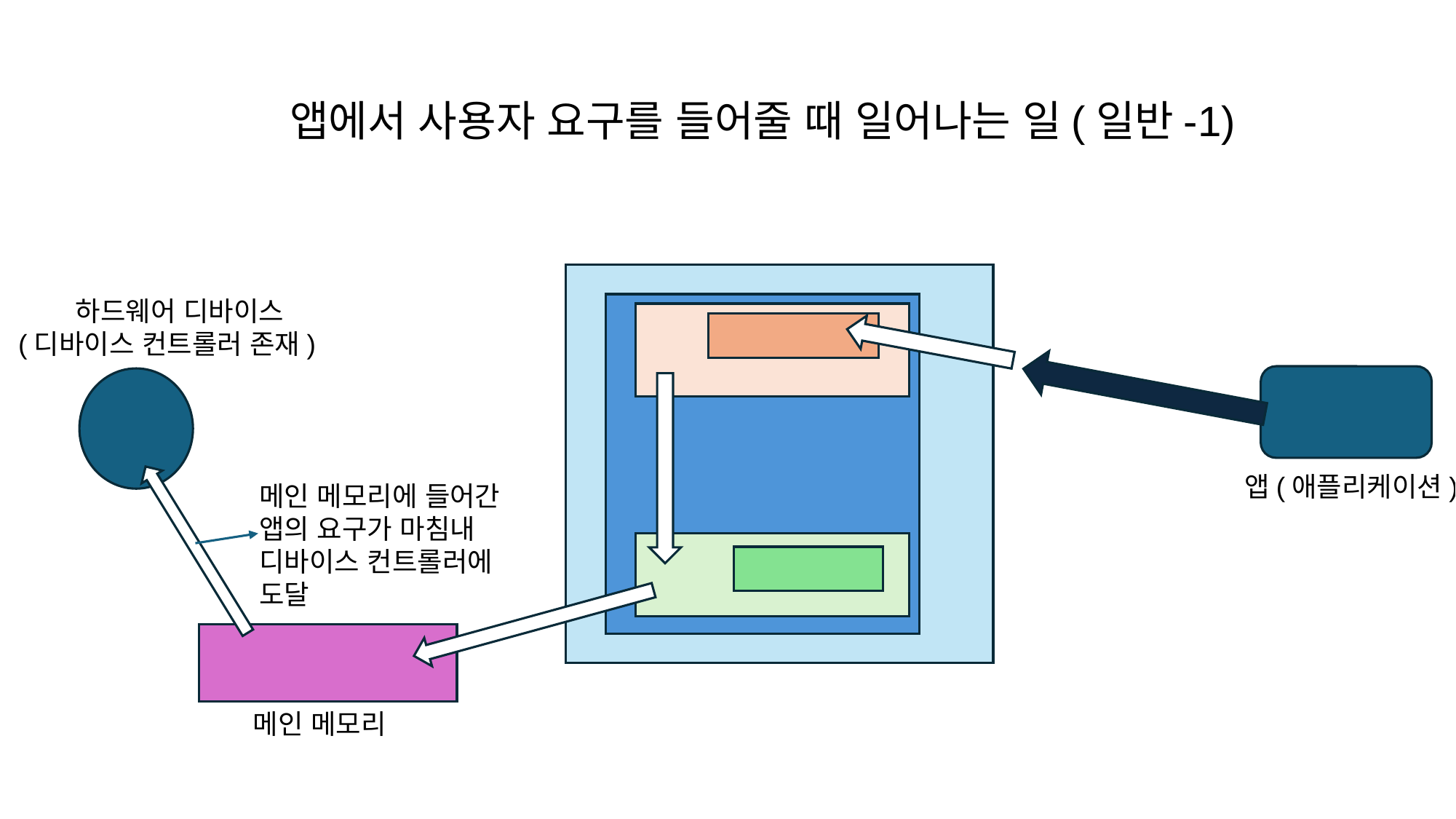

# 앱에서 사용자 요구를 들어줄 때 일어나는 일(일반-1)

하드웨어 디바이스
(디바이스 컨트롤러 존재)

앱(애플리케이션)
메인 메모리에 들어간 앱의 요구가 마침내  디바이스 컨트롤러에 도달

메인 메모리